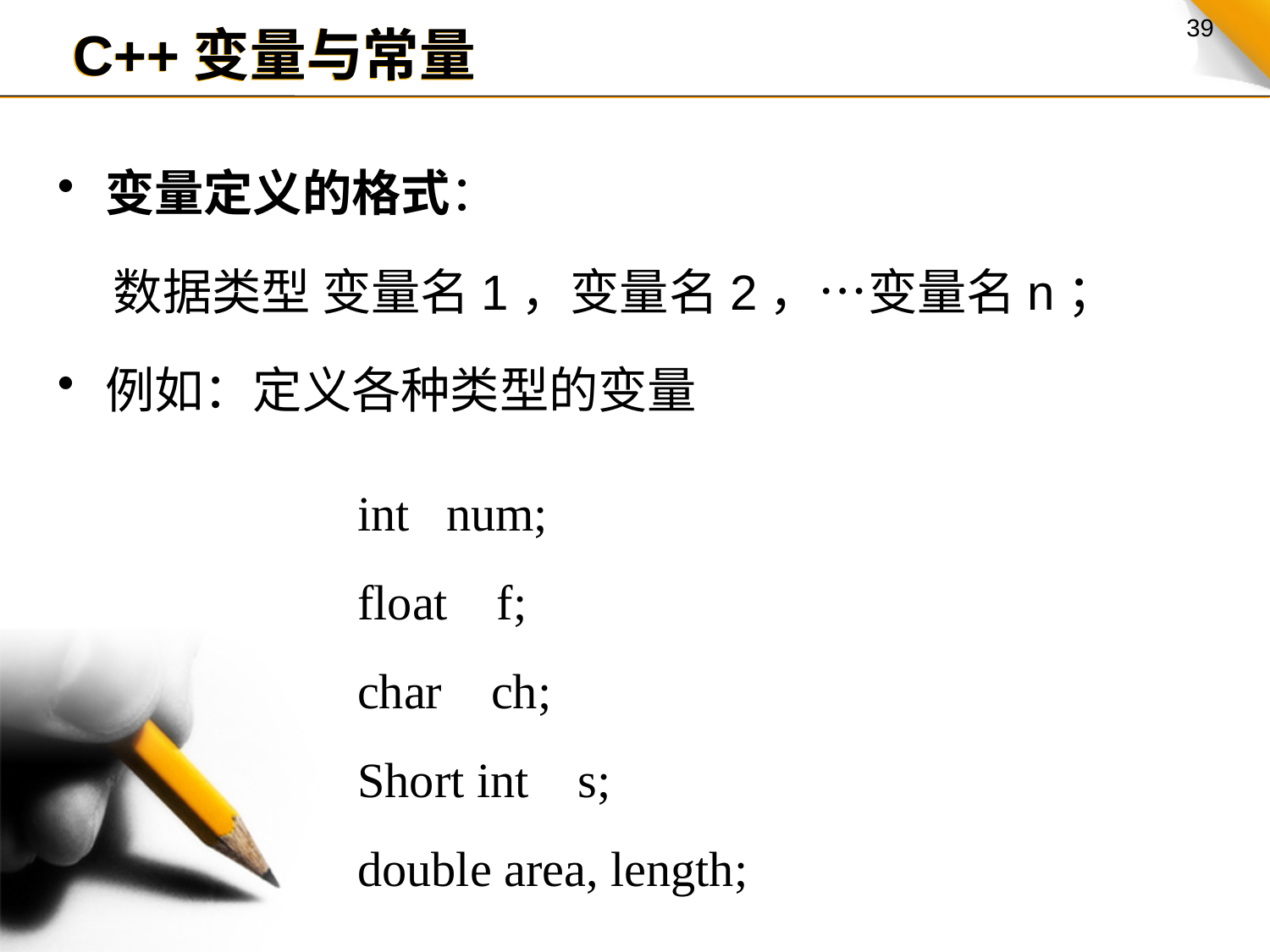

C++变量与常量
变量定义的格式：
    数据类型 变量名1，变量名2，…变量名n；
例如：定义各种类型的变量

int   num;
float    f;
char    ch;
Short int    s;
double area, length;